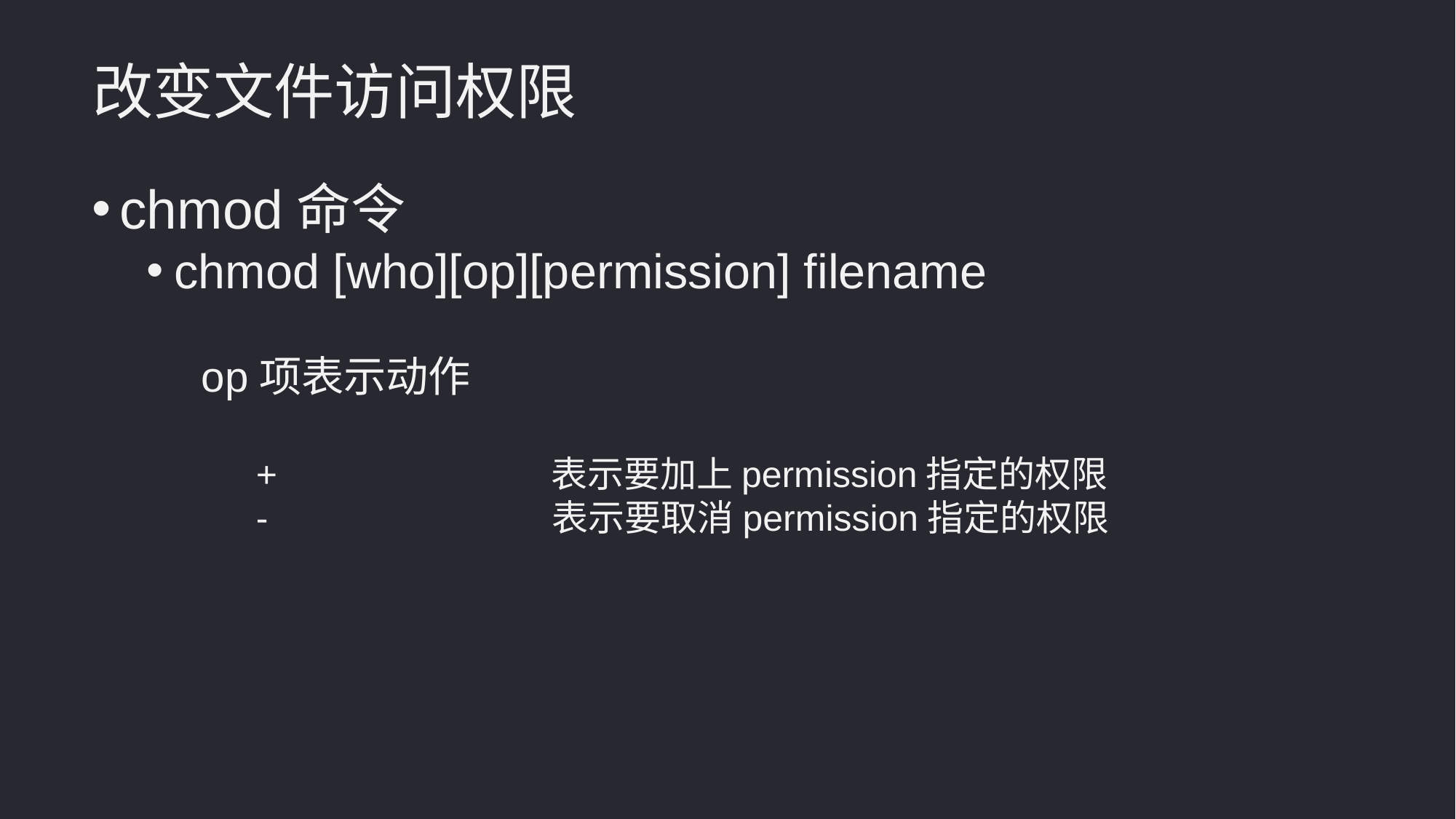

改变文件访问权限
chmod命令
chmod [who][op][permission] filename

op项表示动作

+                          表示要加上permission指定的权限
-                           表示要取消permission指定的权限